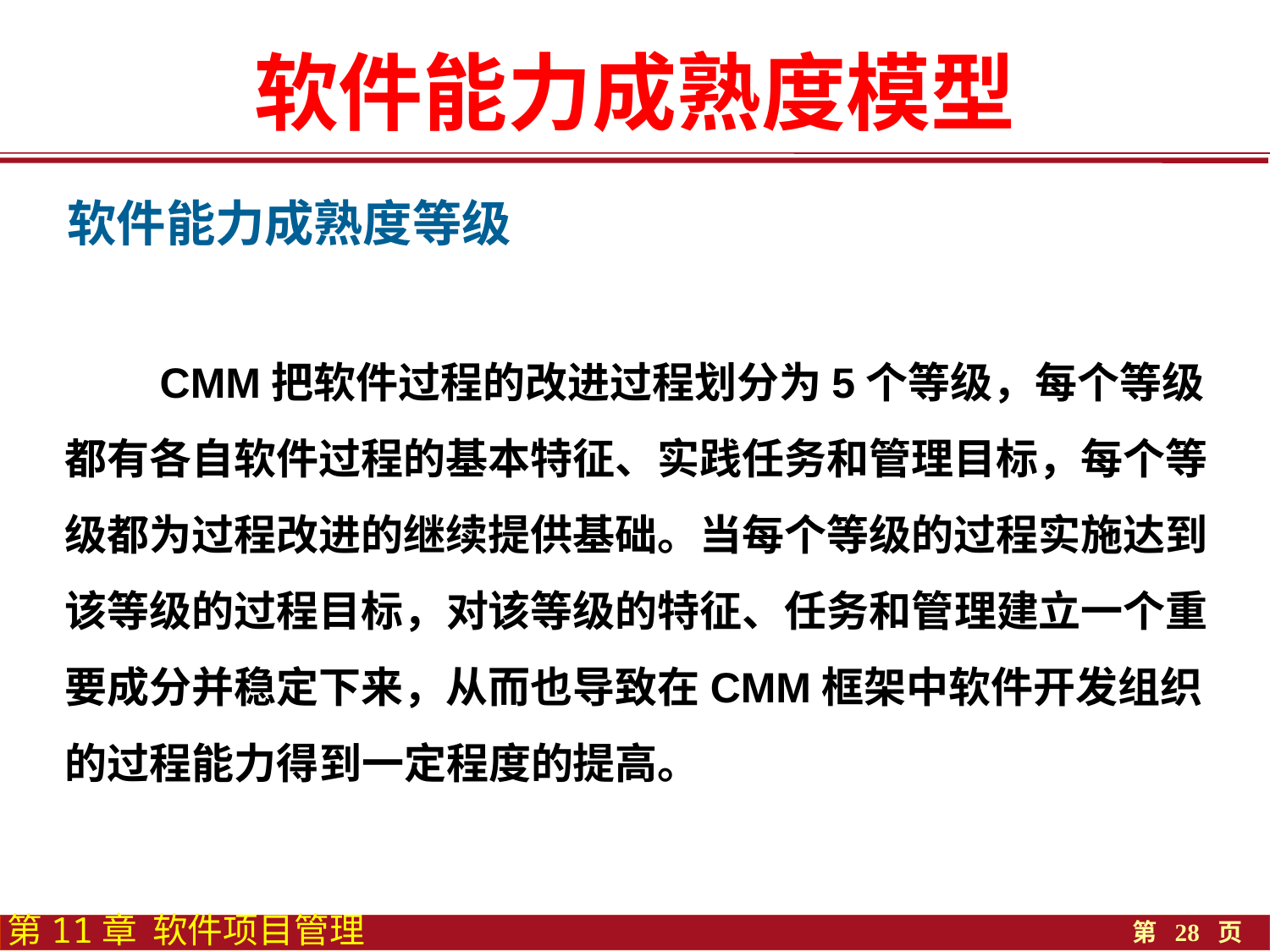

软件能力成熟度模型
软件能力成熟度等级
        CMM把软件过程的改进过程划分为5个等级，每个等级都有各自软件过程的基本特征、实践任务和管理目标，每个等级都为过程改进的继续提供基础。当每个等级的过程实施达到该等级的过程目标，对该等级的特征、任务和管理建立一个重要成分并稳定下来，从而也导致在CMM框架中软件开发组织的过程能力得到一定程度的提高。